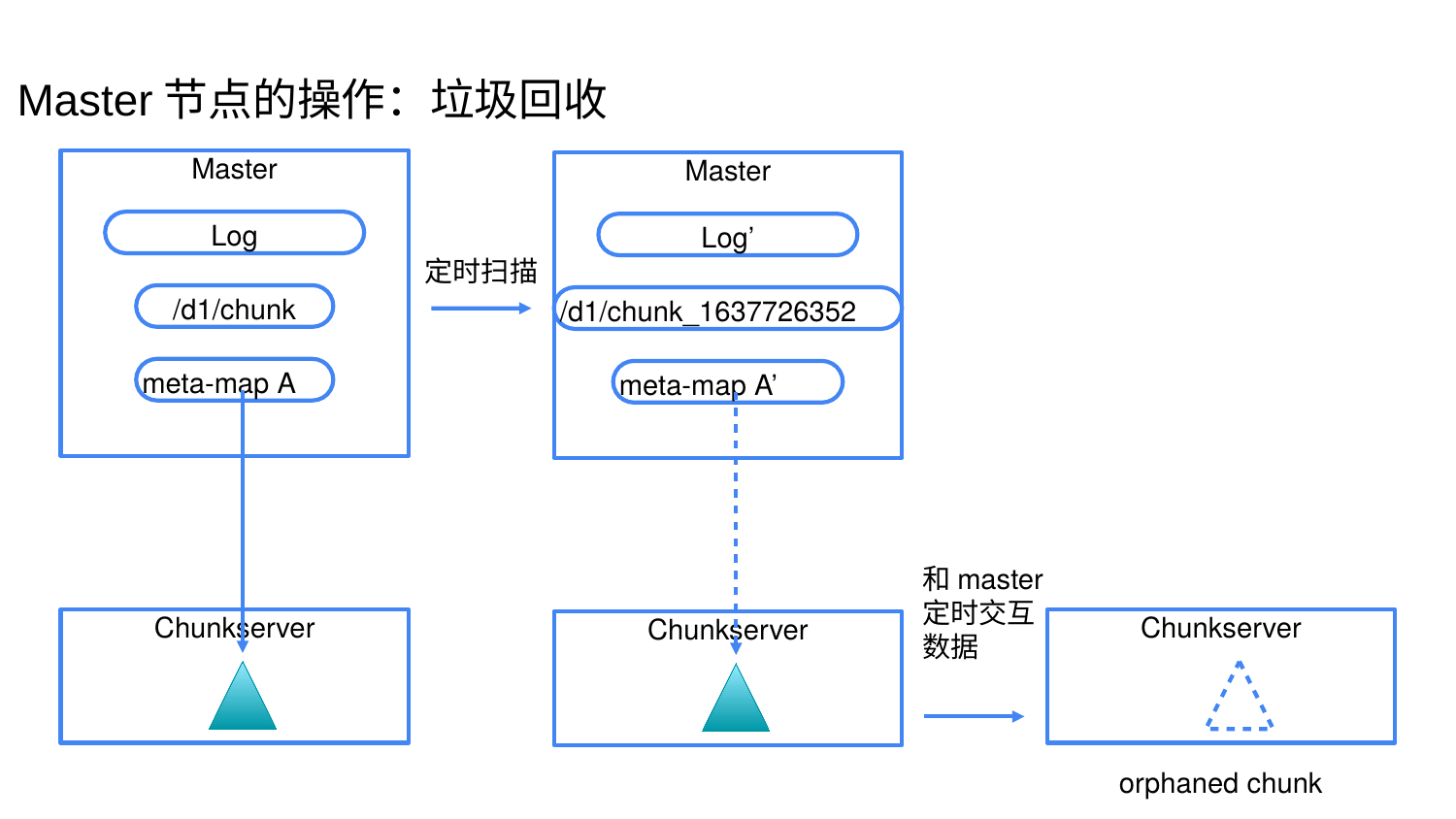

# Master节点的操作：垃圾回收
Master
Master
Log
Log’
定时扫描
/d1/chunk
/d1/chunk_1637726352

meta-map A
meta-map A’

和master
定时交互
数据
Chunkserver
Chunkserver
Chunkserver

orphaned chunk